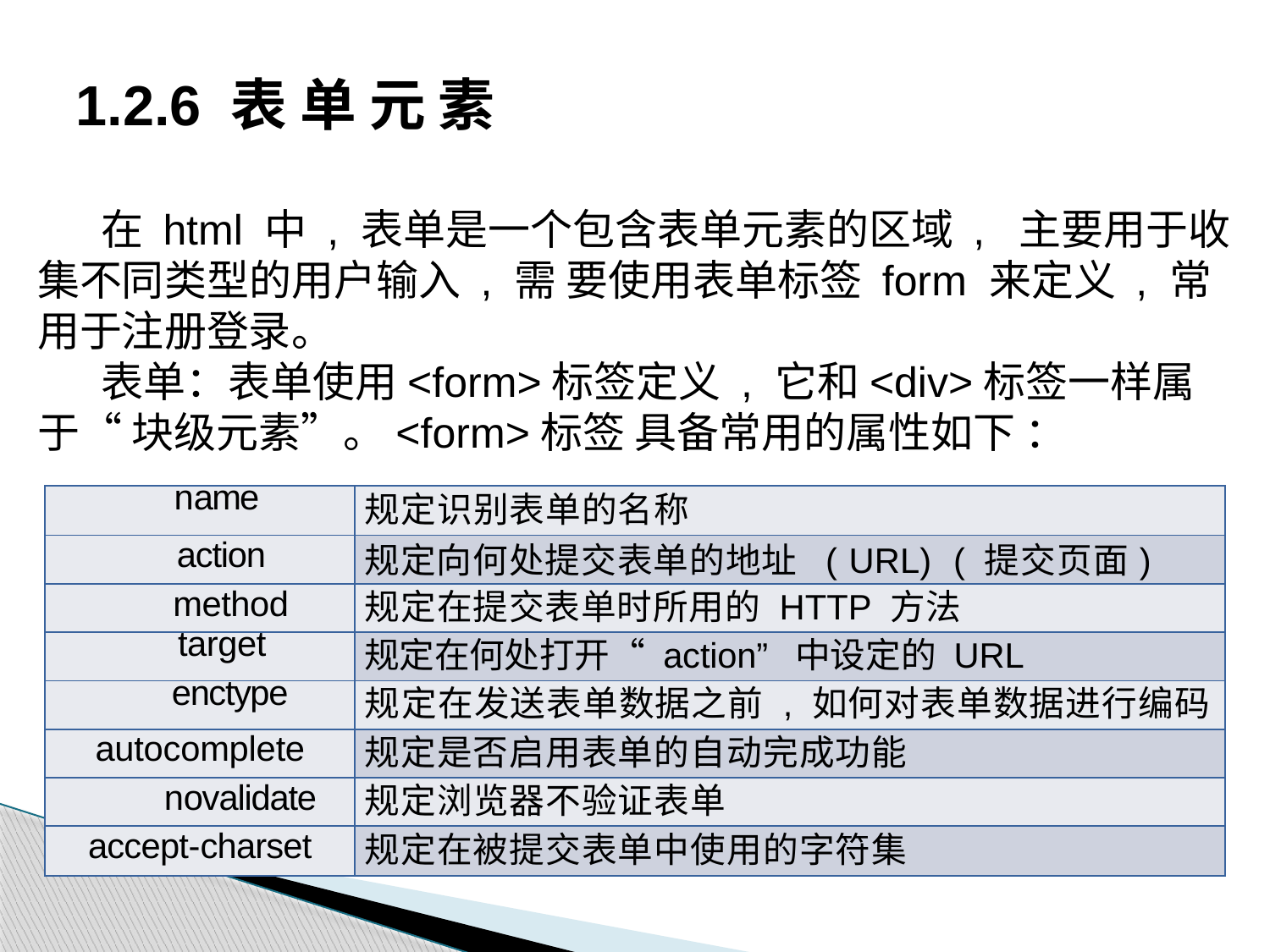

# 1.2.6 表 单 元 素
在 html 中 , 表单是一个包含表单元素的区域 ,  主要用于收集不同类型的用户输入 , 需 要使用表单标签 form 来定义 , 常用于注册登录。
表单：表单使用<form>标签定义 , 它和<div>标签一样属于“ 块级元素”。<form>标签 具备常用的属性如下 ：
| name | 规定识别表单的名称 |
| --- | --- |
| action | 规定向何处提交表单的地址 ( URL) ( 提交页面) |
| method | 规定在提交表单时所用的 HTTP 方法 |
| target | 规定在何处打开“ action” 中设定的 URL |
| enctype | 规定在发送表单数据之前 , 如何对表单数据进行编码 |
| autocomplete | 规定是否启用表单的自动完成功能 |
| novalidate | 规定浏览器不验证表单 |
| accept-charset | 规定在被提交表单中使用的字符集 |